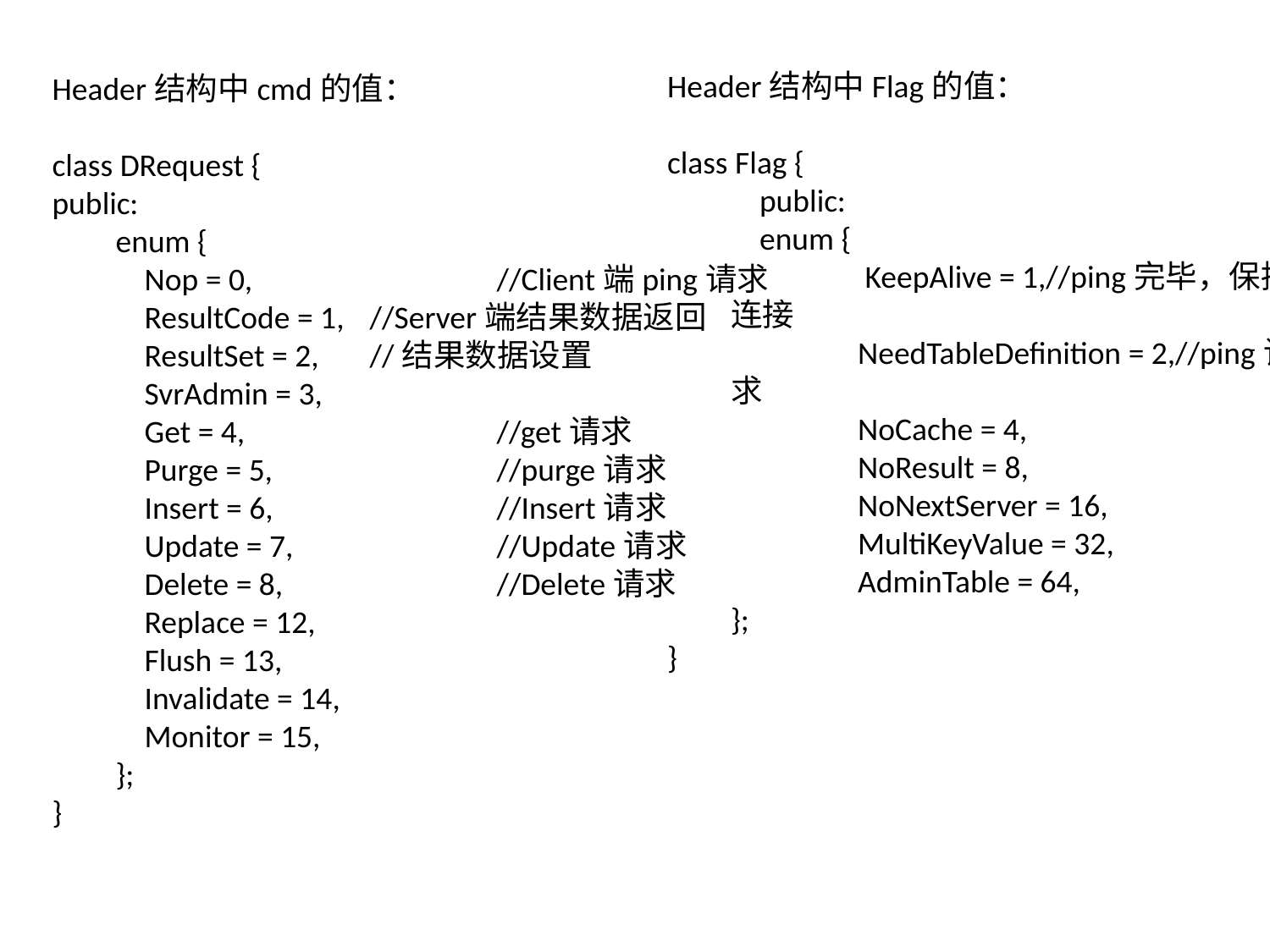

Header结构中Flag的值：

class Flag {
    public:
    enum {
   	 KeepAlive = 1,//ping完毕，保持连接
    	NeedTableDefinition = 2,//ping请求
    	NoCache = 4,
    	NoResult = 8,
	NoNextServer = 16,
	MultiKeyValue = 32,
	AdminTable = 64,
};
}
Header结构中cmd的值：

class DRequest {
public:
enum {
    Nop = 0,		//Client端ping请求
    ResultCode = 1,	//Server端结果数据返回
    ResultSet = 2,	//结果数据设置
    SvrAdmin = 3,
    Get = 4,		//get请求
    Purge = 5,		//purge请求
    Insert = 6,		//Insert请求
    Update = 7,		//Update请求
    Delete = 8,		//Delete请求
    Replace = 12,
    Flush = 13,
    Invalidate = 14,
    Monitor = 15,
};
}